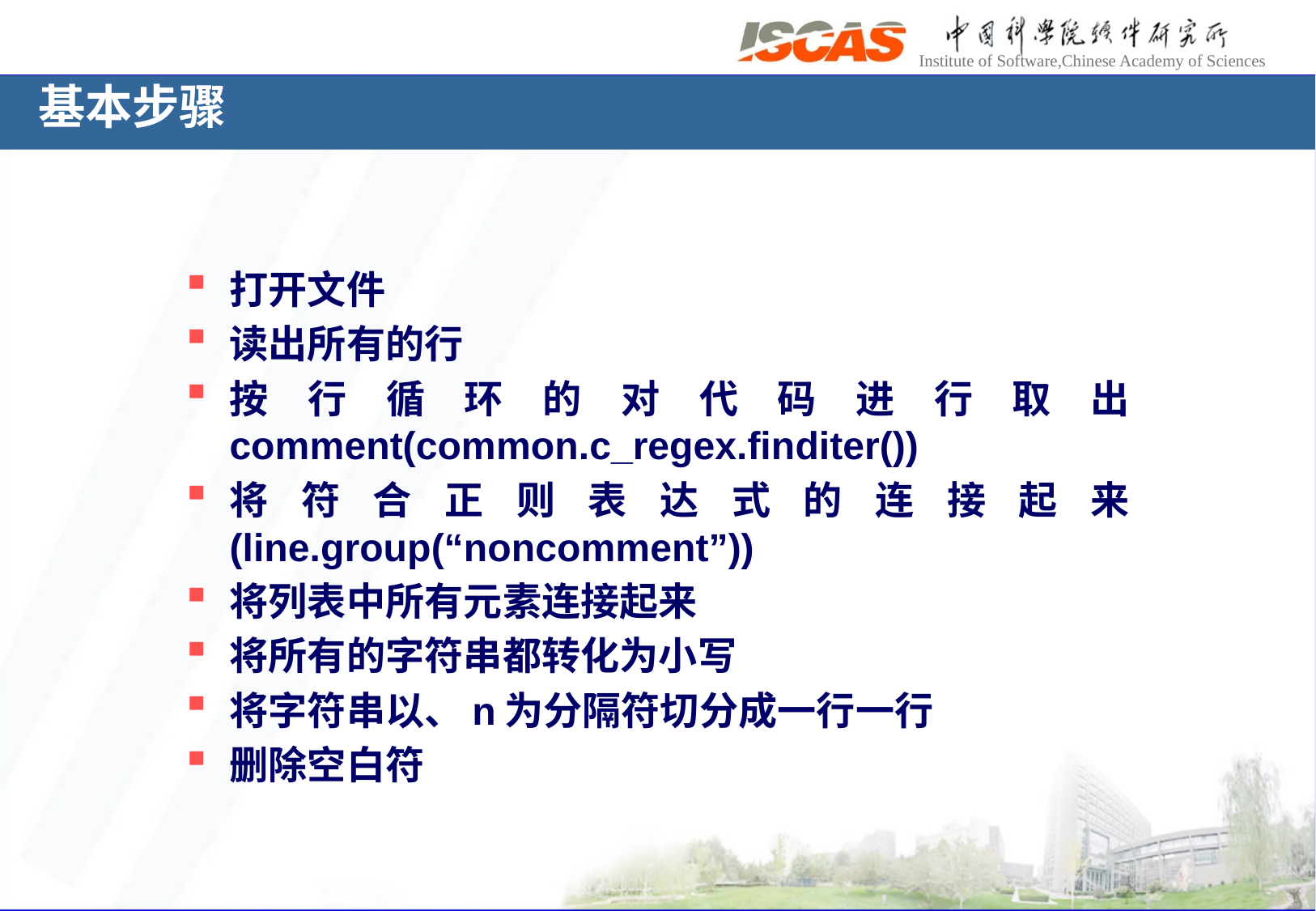

# 基本步骤
打开文件
读出所有的行
按行循环的对代码进行取出comment(common.c_regex.finditer())
将符合正则表达式的连接起来(line.group(“noncomment”))
将列表中所有元素连接起来
将所有的字符串都转化为小写
将字符串以、n为分隔符切分成一行一行
删除空白符